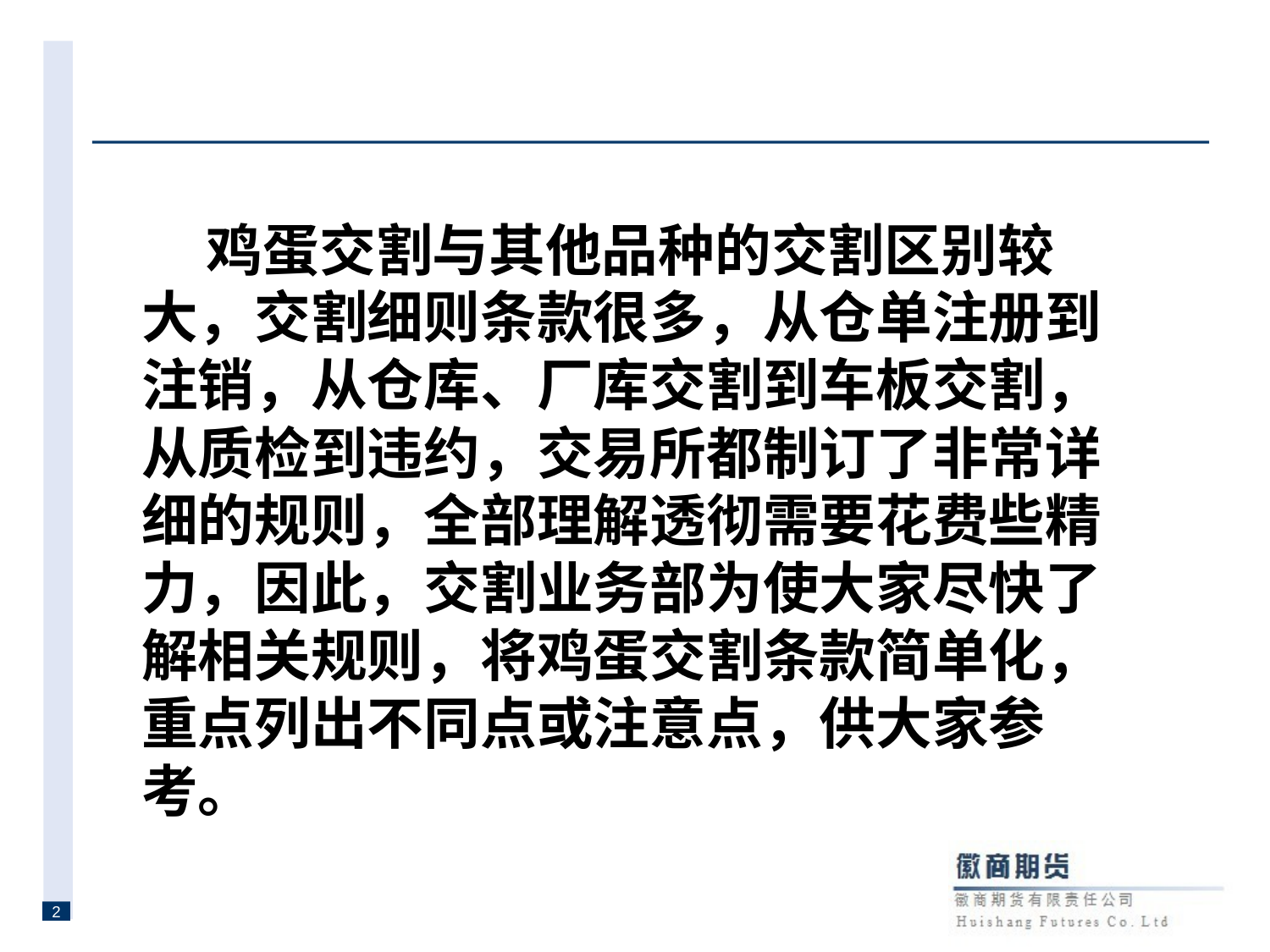

鸡蛋交割与其他品种的交割区别较大，交割细则条款很多，从仓单注册到注销，从仓库、厂库交割到车板交割，从质检到违约，交易所都制订了非常详细的规则，全部理解透彻需要花费些精力，因此，交割业务部为使大家尽快了解相关规则，将鸡蛋交割条款简单化，重点列出不同点或注意点，供大家参考。